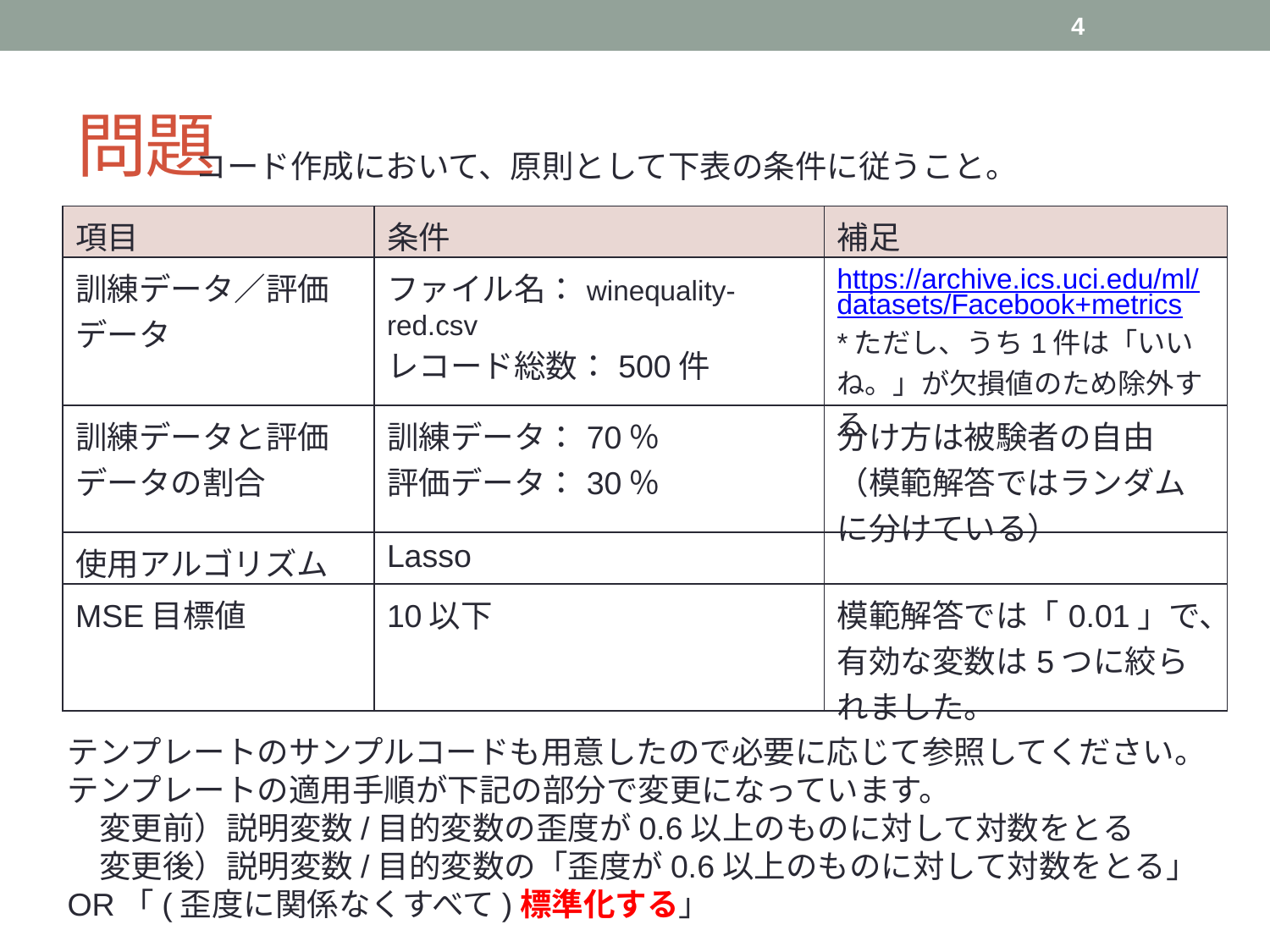

4
# 問題
コード作成において、原則として下表の条件に従うこと。
| 項目 | 条件 | 補足 |
| --- | --- | --- |
| 訓練データ／評価データ | ファイル名：winequality-red.csv レコード総数：500件 | https://archive.ics.uci.edu/ml/datasets/Facebook+metrics \*ただし、うち1件は「いいね。」が欠損値のため除外する |
| 訓練データと評価データの割合 | 訓練データ：70％ 評価データ：30％ | 分け方は被験者の自由 （模範解答ではランダムに分けている） |
| 使用アルゴリズム | Lasso |  |
| MSE目標値 | 10以下 | 模範解答では「0.01」で、有効な変数は5つに絞られました。 |
テンプレートのサンプルコードも用意したので必要に応じて参照してください。
テンプレートの適用手順が下記の部分で変更になっています。
　変更前）説明変数/目的変数の歪度が0.6以上のものに対して対数をとる
　変更後）説明変数/目的変数の「歪度が0.6以上のものに対して対数をとる」OR「(歪度に関係なくすべて)標準化する」